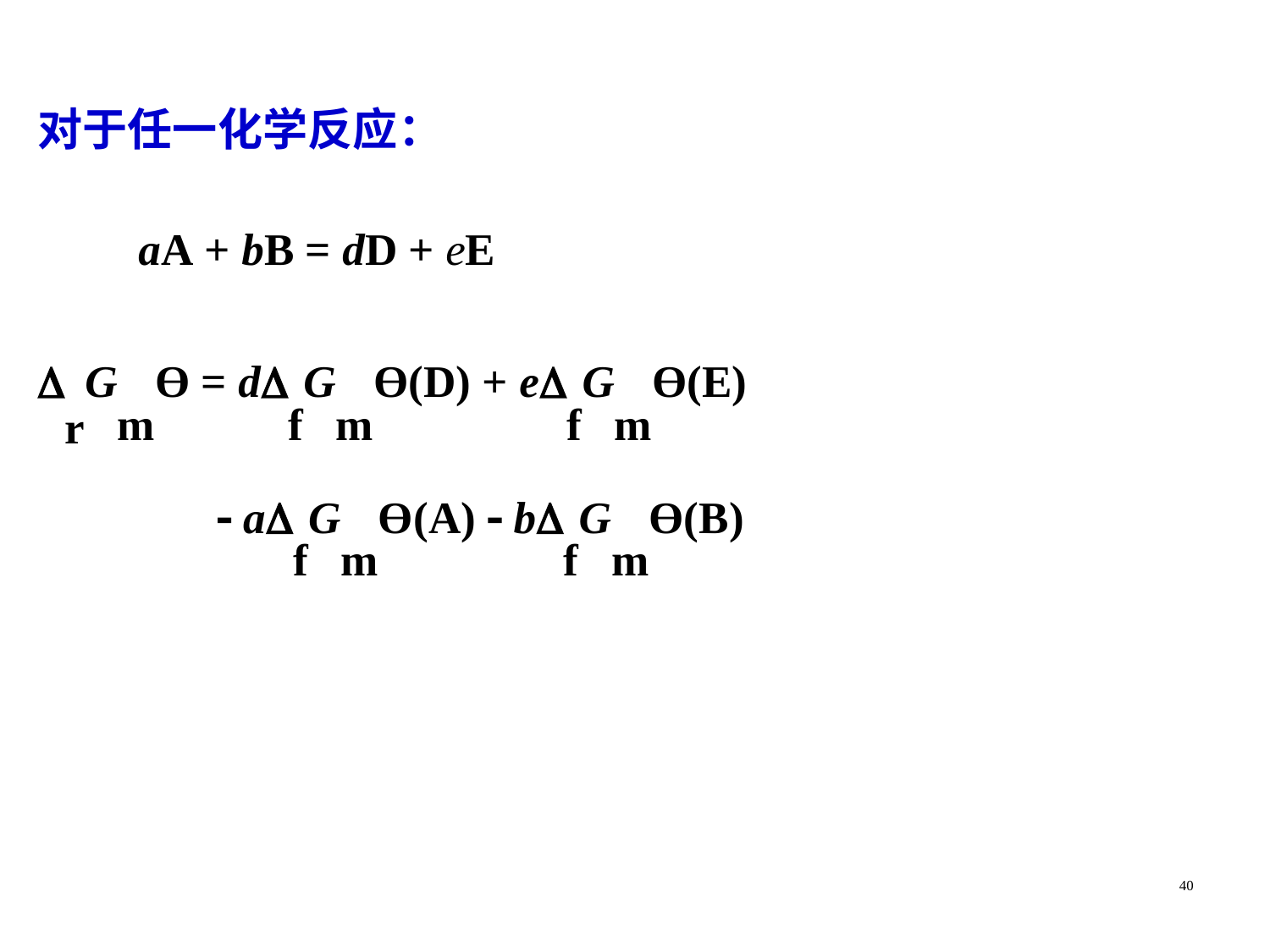

对于任一化学反应：
         aA + bB = dD + eE
ΔrGmƟ = dΔfGmƟ(D) + eΔfGmƟ(E)
                − aΔfGmƟ(A) − bΔfGmƟ(B)
40